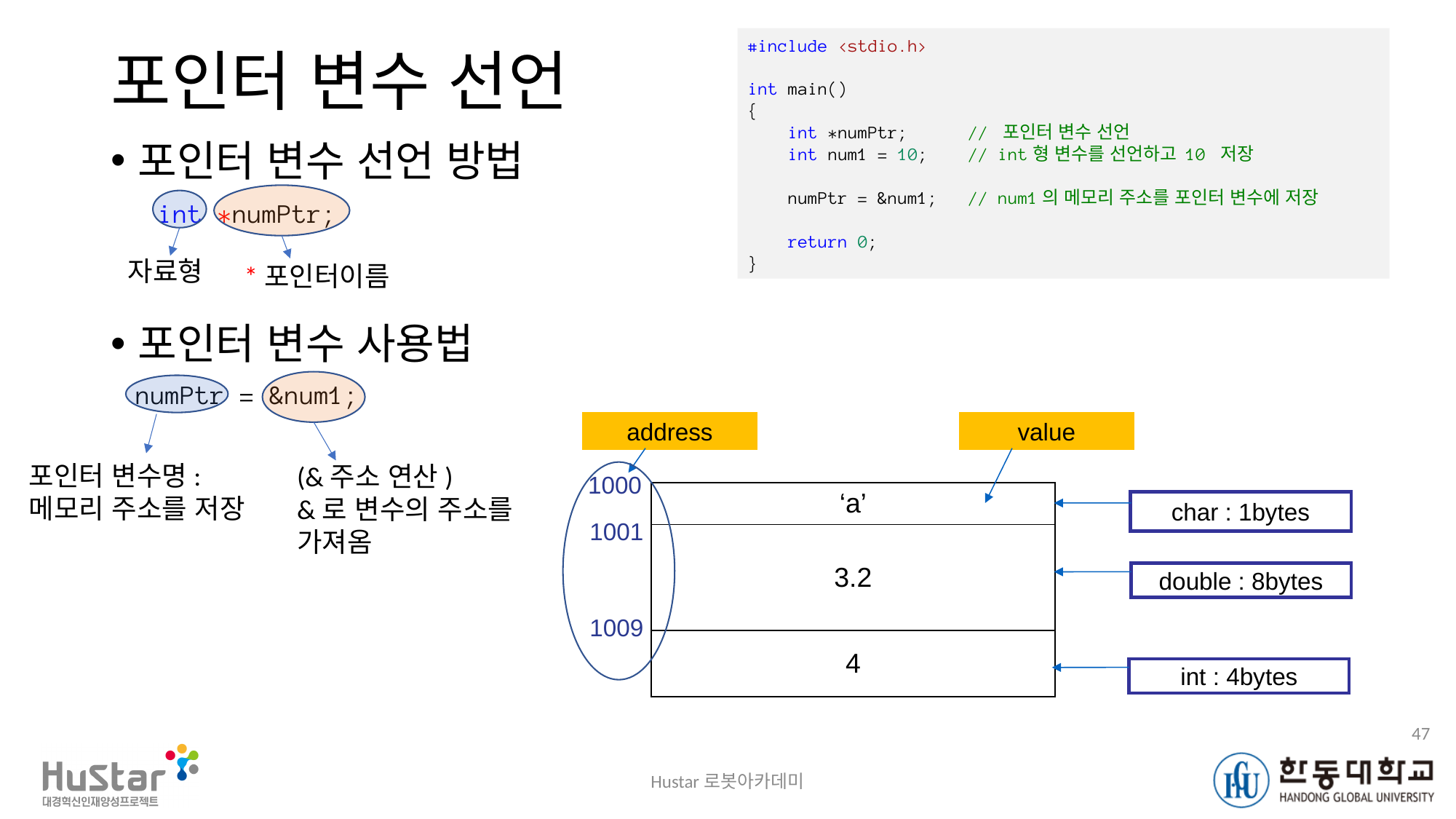

#include <stdio.h>
int main()
{
    int *numPtr;      // 포인터 변수 선언
    int num1 = 10;    // int형 변수를 선언하고 10 저장
    numPtr = &num1;   // num1의 메모리 주소를 포인터 변수에 저장

    return 0;
}
# 포인터 변수 선언
포인터 변수 선언 방법

포인터 변수 사용법

int *numPtr;

자료형
*포인터이름
numPtr = &num1;

address
value

포인터 변수명: 메모리 주소를 저장
(&주소 연산)
&로 변수의 주소를 가져옴

1000
|  | ‘a’ |
| --- | --- |
|  | 3.2 |
|  | 4 |
char : 1bytes

1001
double : 8bytes

1009
int : 4bytes

47
Hustar로봇아카데미